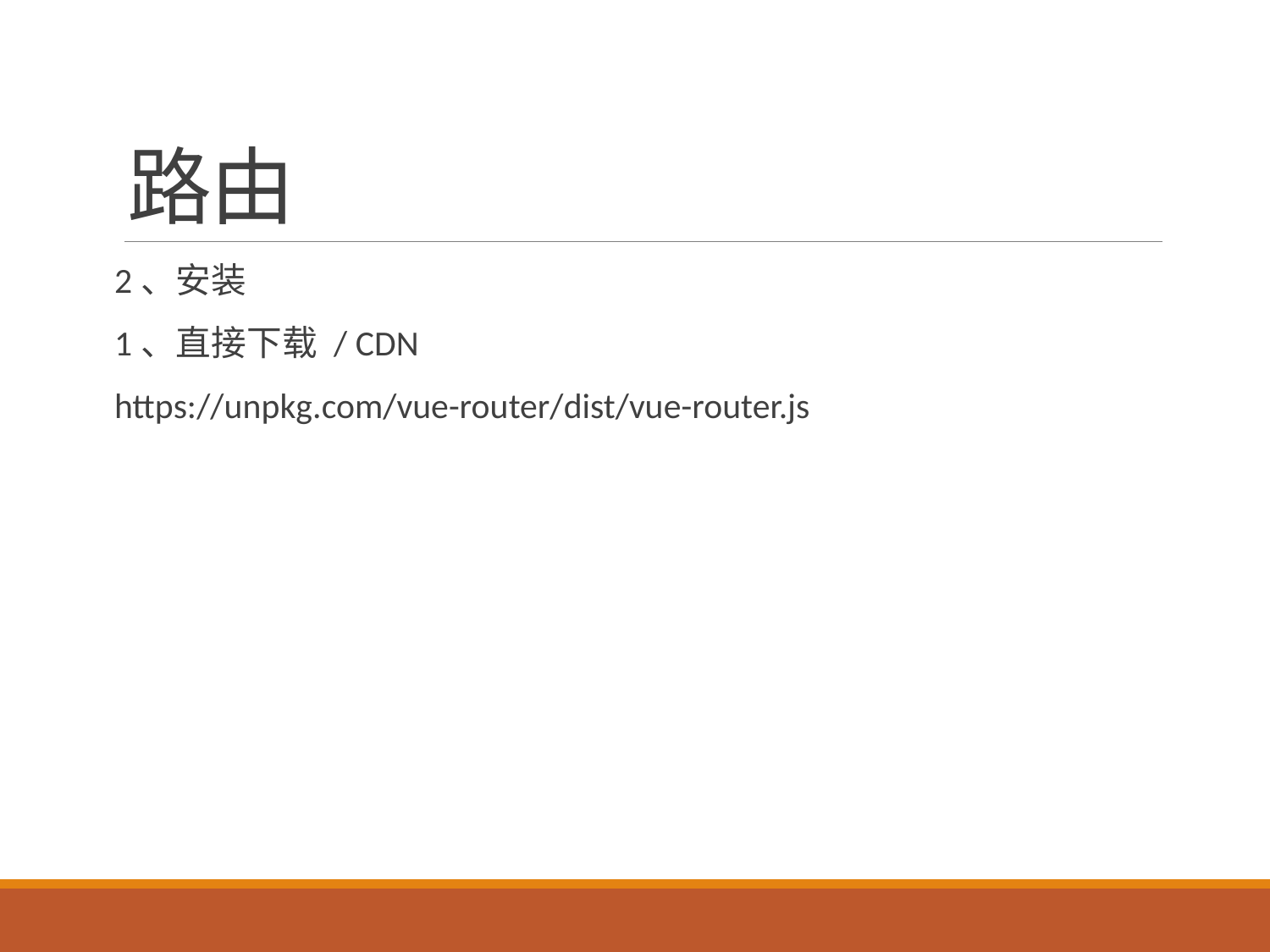

# 路由
2、安装
1、直接下载 / CDN
https://unpkg.com/vue-router/dist/vue-router.js